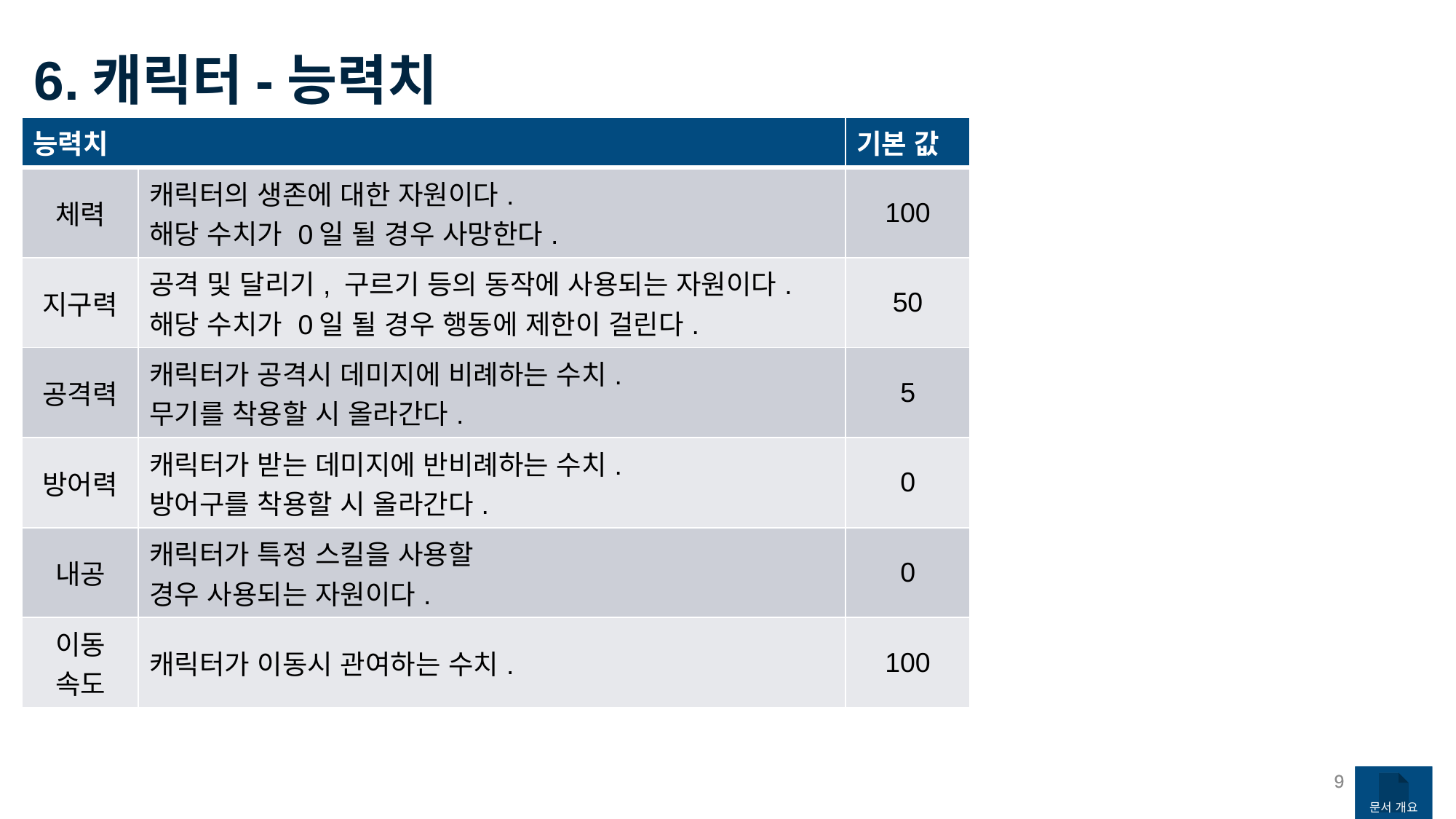

6.캐릭터-능력치
| 능력치 |  | 기본 값 |
| --- | --- | --- |
| 체력 | 캐릭터의 생존에 대한 자원이다. 해당 수치가 0일 될 경우 사망한다. | 100 |
| 지구력 | 공격 및 달리기, 구르기 등의 동작에 사용되는 자원이다. 해당 수치가 0일 될 경우 행동에 제한이 걸린다. | 50 |
| 공격력 | 캐릭터가 공격시 데미지에 비례하는 수치. 무기를 착용할 시 올라간다. | 5 |
| 방어력 | 캐릭터가 받는 데미지에 반비례하는 수치. 방어구를 착용할 시 올라간다. | 0 |
| 내공 | 캐릭터가 특정 스킬을 사용할 경우 사용되는 자원이다. | 0 |
| 이동 속도 | 캐릭터가 이동시 관여하는 수치. | 100 |
9
9

문서 개요

문서 개요